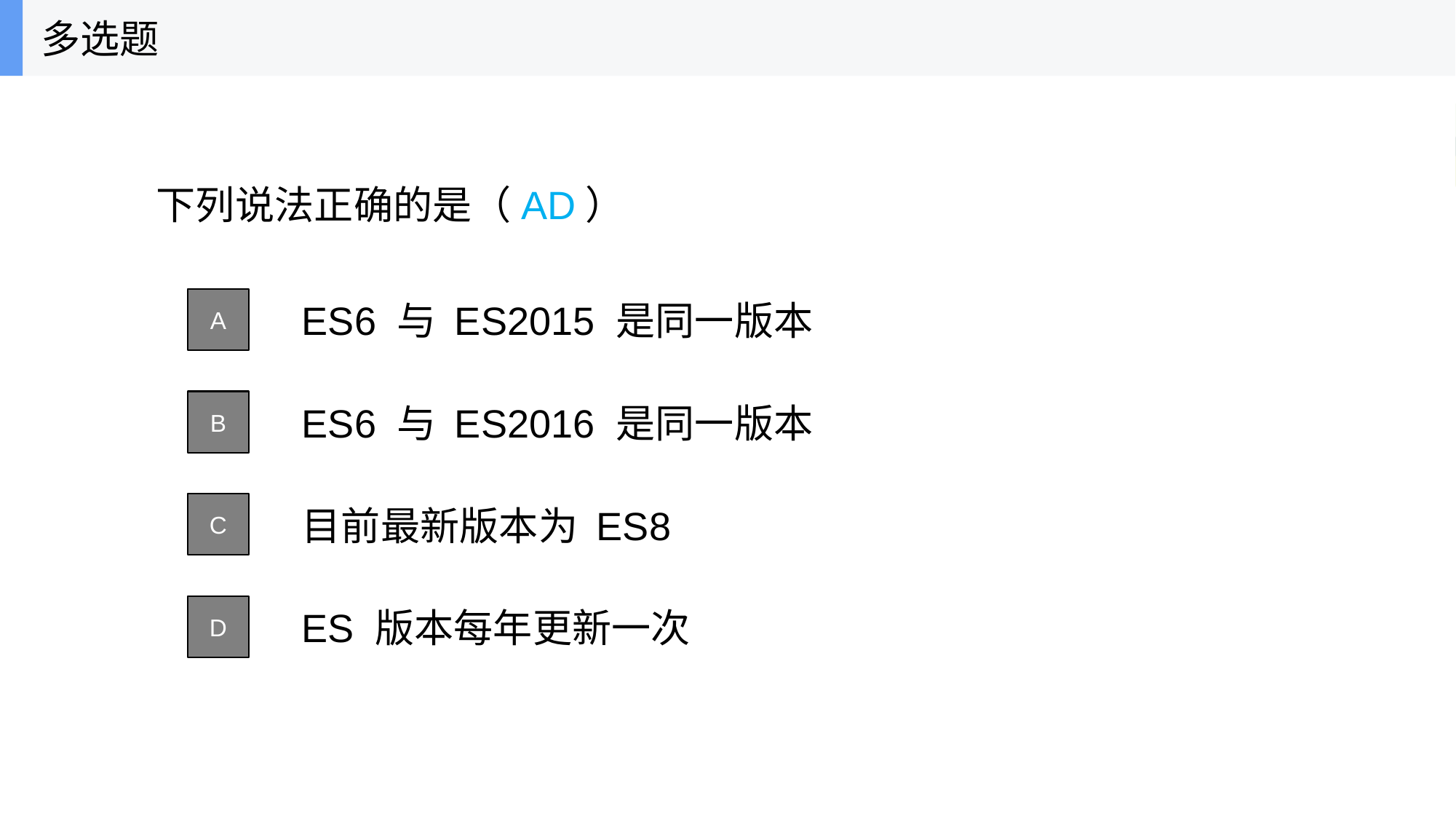

多选题

下列说法正确的是（AD）
ES6 与 ES2015 是同一版本
A
ES6 与 ES2016 是同一版本
B
目前最新版本为 ES8
C
ES 版本每年更新一次
D